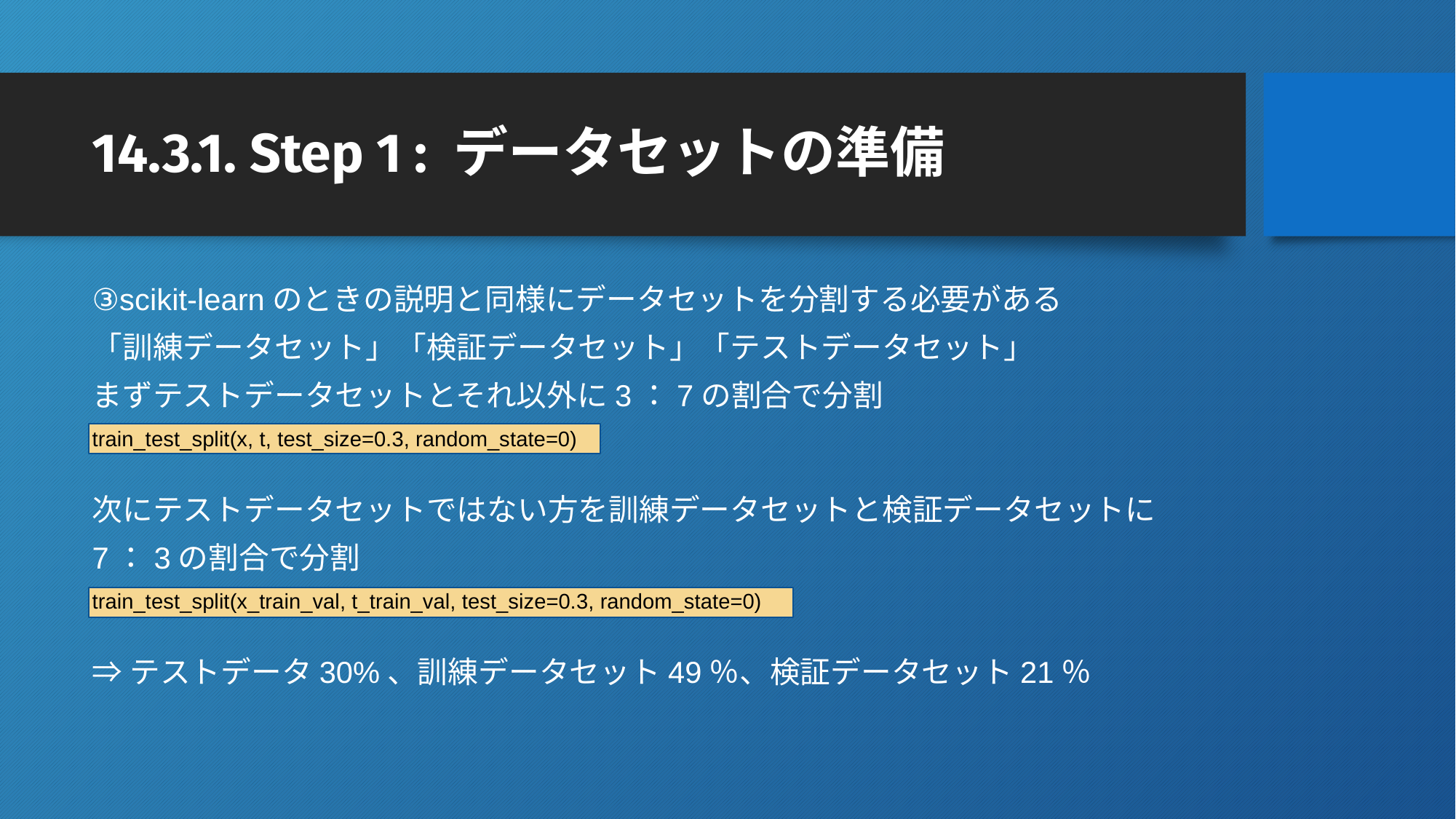

# 14.3.1. Step 1 : データセットの準備
③scikit-learnのときの説明と同様にデータセットを分割する必要がある
「訓練データセット」「検証データセット」「テストデータセット」
まずテストデータセットとそれ以外に3：7の割合で分割
train_test_split(x, t, test_size=0.3, random_state=0)

次にテストデータセットではない方を訓練データセットと検証データセットに
7：3の割合で分割
train_test_split(x_train_val, t_train_val, test_size=0.3, random_state=0)

⇒テストデータ30%、訓練データセット49％、検証データセット21％